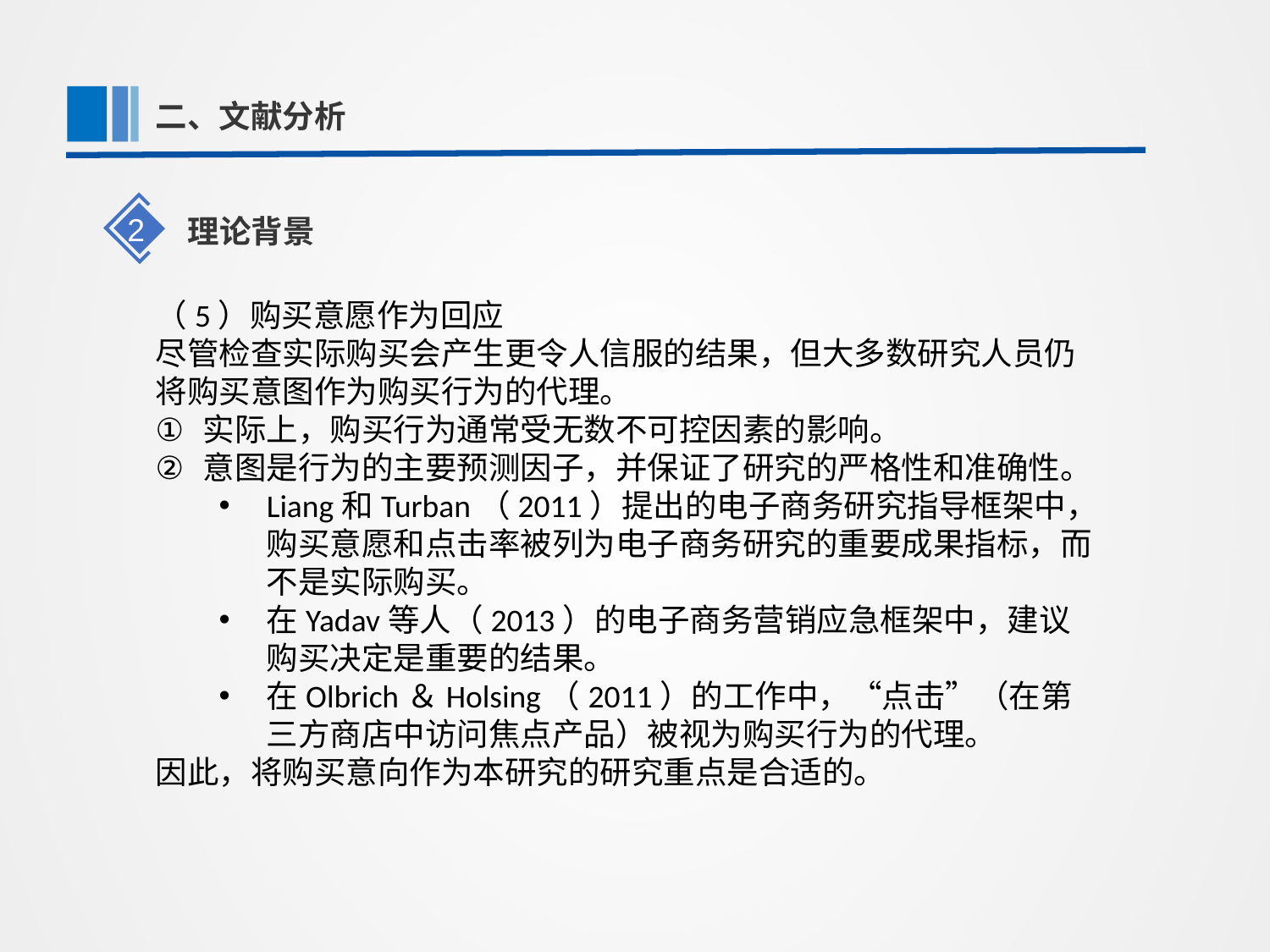

第一部分

二、文献分析

2
理论背景
（5）购买意愿作为回应
尽管检查实际购买会产生更令人信服的结果，但大多数研究人员仍将购买意图作为购买行为的代理。
实际上，购买行为通常受无数不可控因素的影响。
意图是行为的主要预测因子，并保证了研究的严格性和准确性。
Liang和Turban（2011）提出的电子商务研究指导框架中，购买意愿和点击率被列为电子商务研究的重要成果指标，而不是实际购买。
在Yadav等人（2013）的电子商务营销应急框架中，建议购买决定是重要的结果。
在Olbrich＆Holsing（2011）的工作中，“点击”（在第三方商店中访问焦点产品）被视为购买行为的代理。
因此，将购买意向作为本研究的研究重点是合适的。